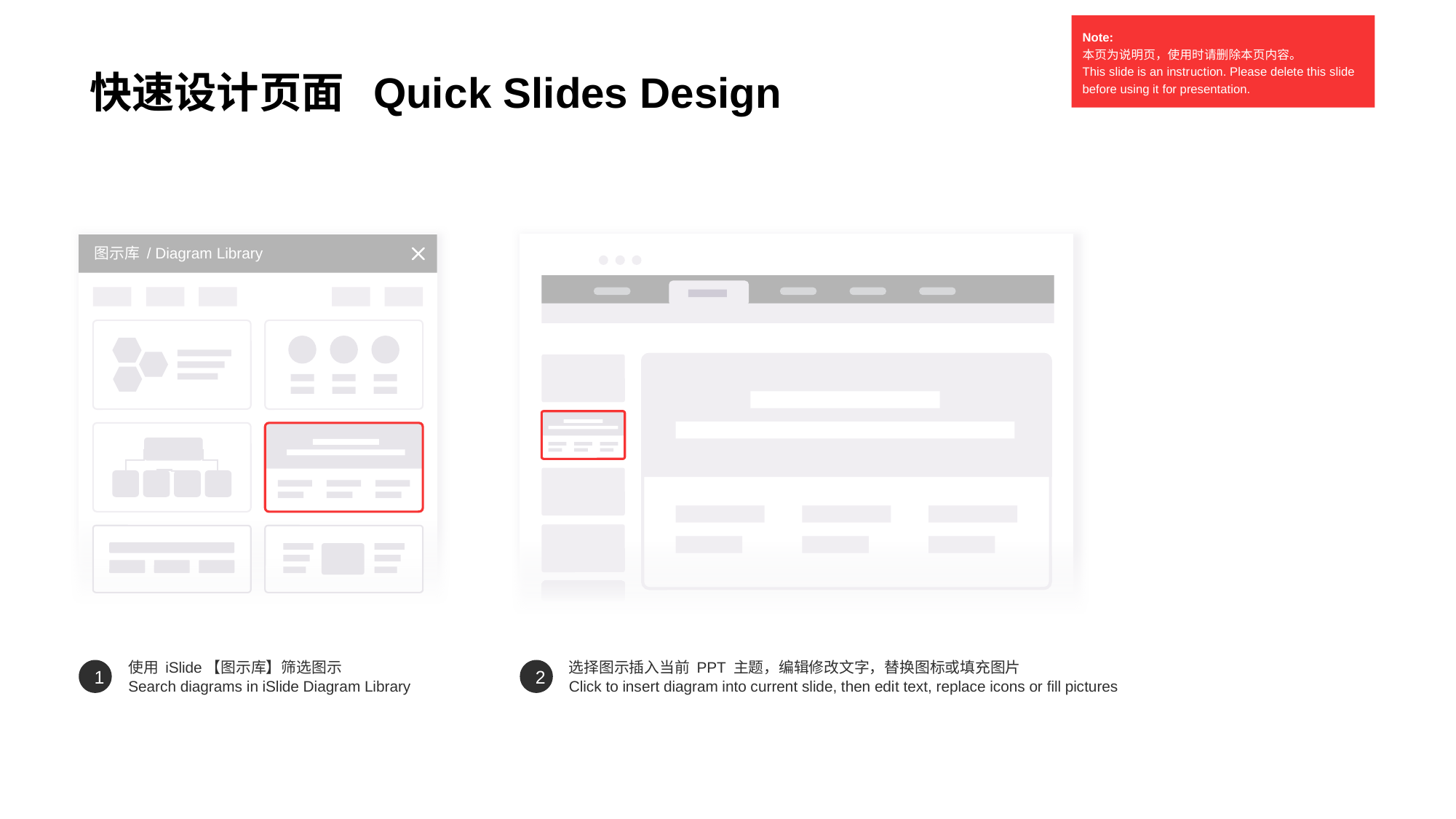

快速设计页面  Qui ck Slides Design
Note:
本页为说明页，使用时请删除本页内容。
This slide is an instr uction. Please delete this slide before using it for presentation.

图示库 / Diagram  Library

使用 iSlide【图示库】筛选图示
Search diagrams in iSlide Diagra m Library
选择图示插入当前 PPT 主题，编辑修改文字，替换图标或填充图片
Click to insert diagram into current slide, then edi t text, replace icons or fill pictures
1
2